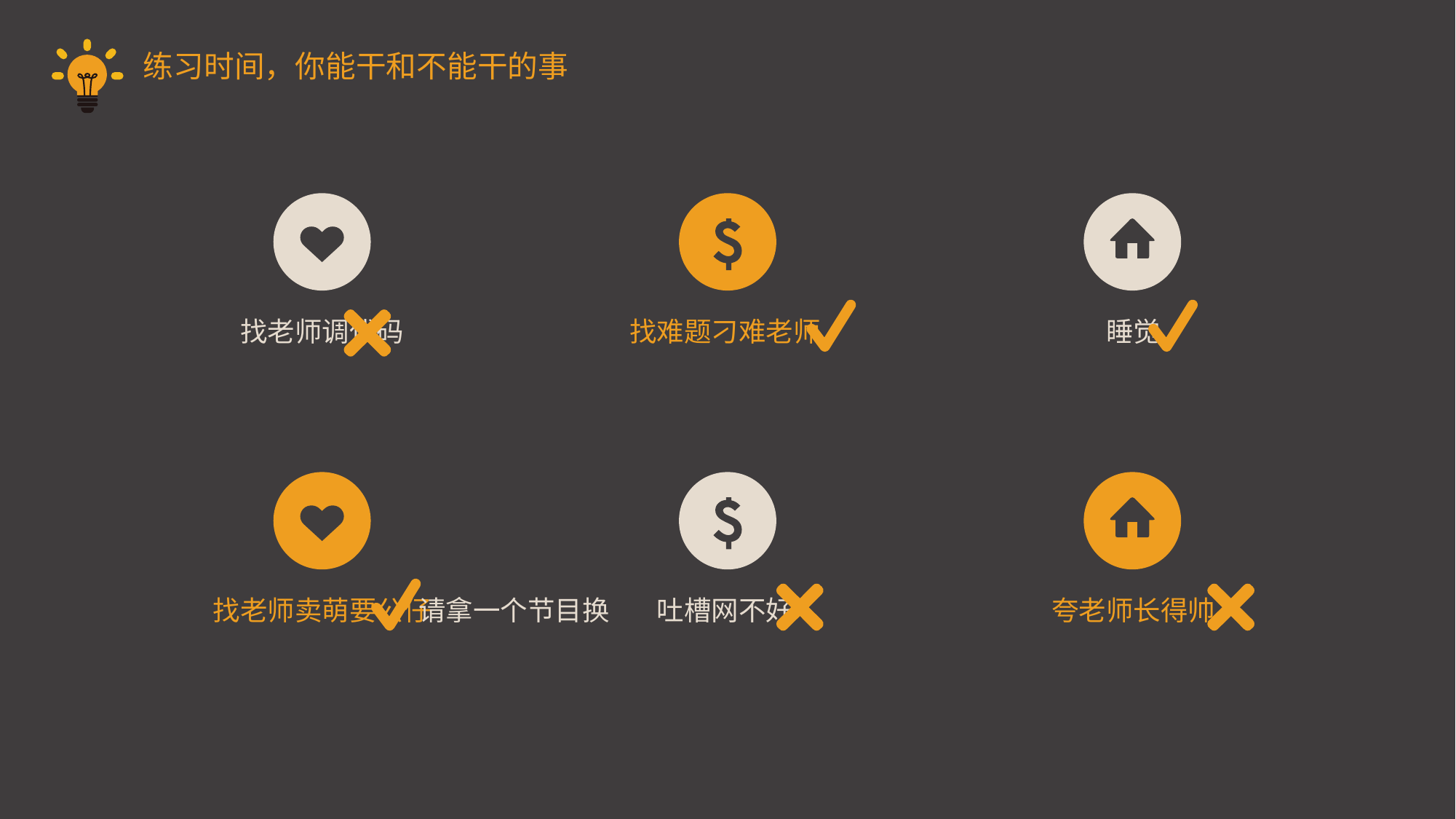

练习时间，你能干和不能干的事

找老师调代码
找难题刁难老师
睡觉

请拿一个节目换

找老师卖萌要公仔
吐槽网不好
夸老师长得帅